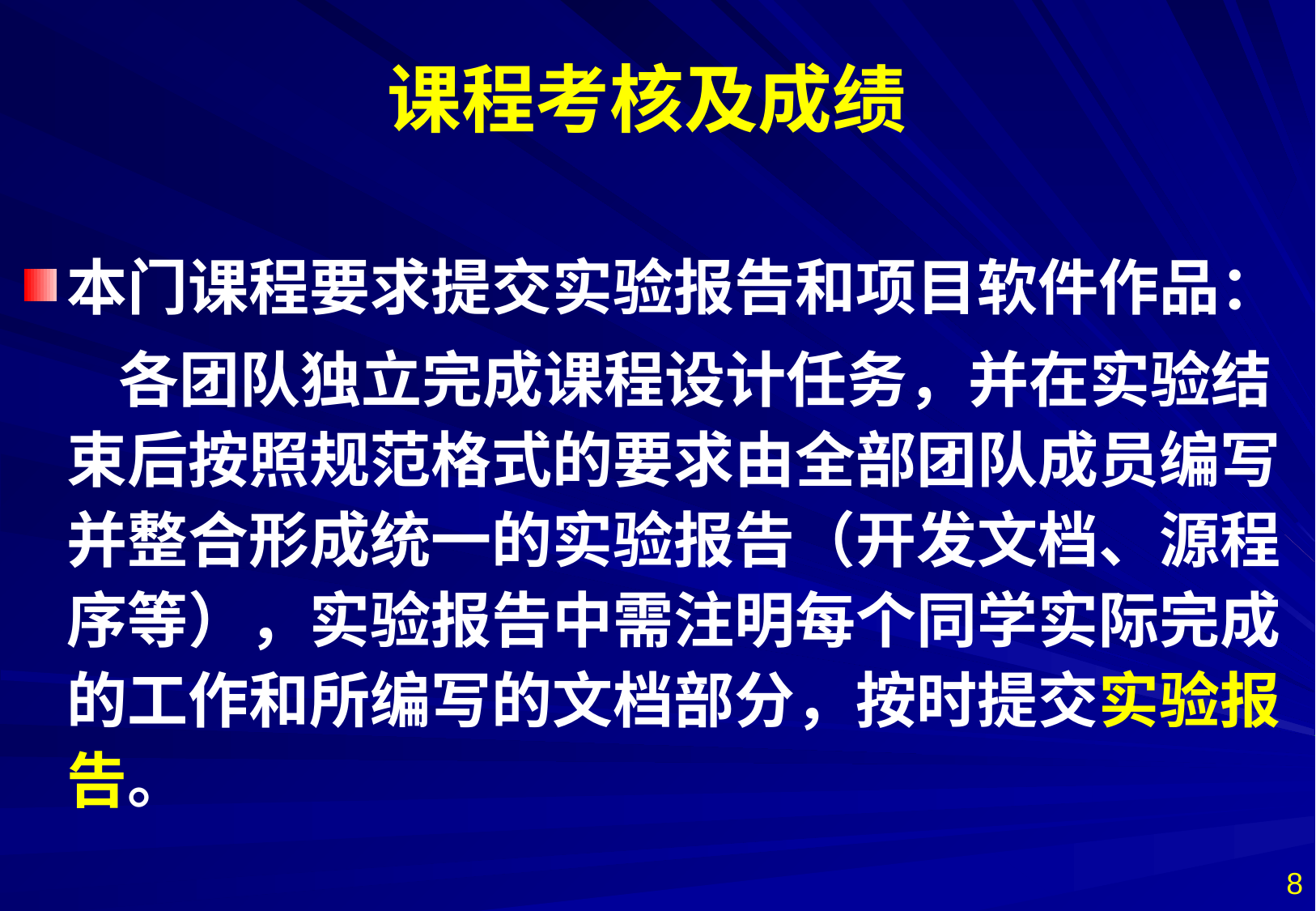

# 课程考核及成绩
本门课程要求提交实验报告和项目软件作品：
      各团队独立完成课程设计任务，并在实验结束后按照规范格式的要求由全部团队成员编写并整合形成统一的实验报告（开发文档、源程序等），实验报告中需注明每个同学实际完成的工作和所编写的文档部分，按时提交实验报告。
8